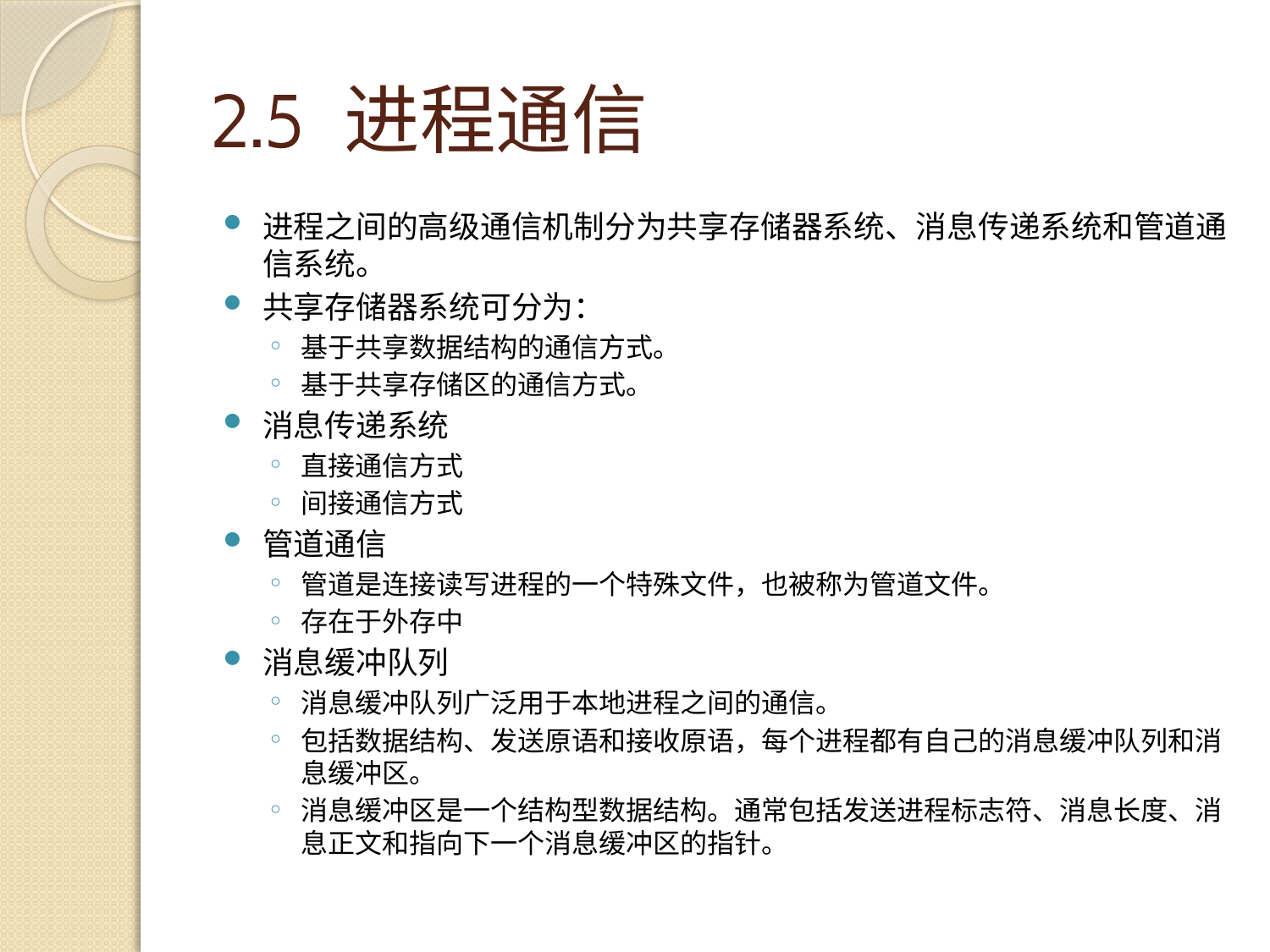

# 2.5 进程通信
进程之间的高级通信机制分为共享存储器系统、消息传递系统和管道通信系统。
共享存储器系统可分为：
基于共享数据结构的通信方式。
基于共享存储区的通信方式。
消息传递系统
直接通信方式
间接通信方式
管道通信
管道是连接读写进程的一个特殊文件，也被称为管道文件。
存在于外存中
消息缓冲队列
消息缓冲队列广泛用于本地进程之间的通信。
包括数据结构、发送原语和接收原语，每个进程都有自己的消息缓冲队列和消息缓冲区。
消息缓冲区是一个结构型数据结构。通常包括发送进程标志符、消息长度、消息正文和指向下一个消息缓冲区的指针。